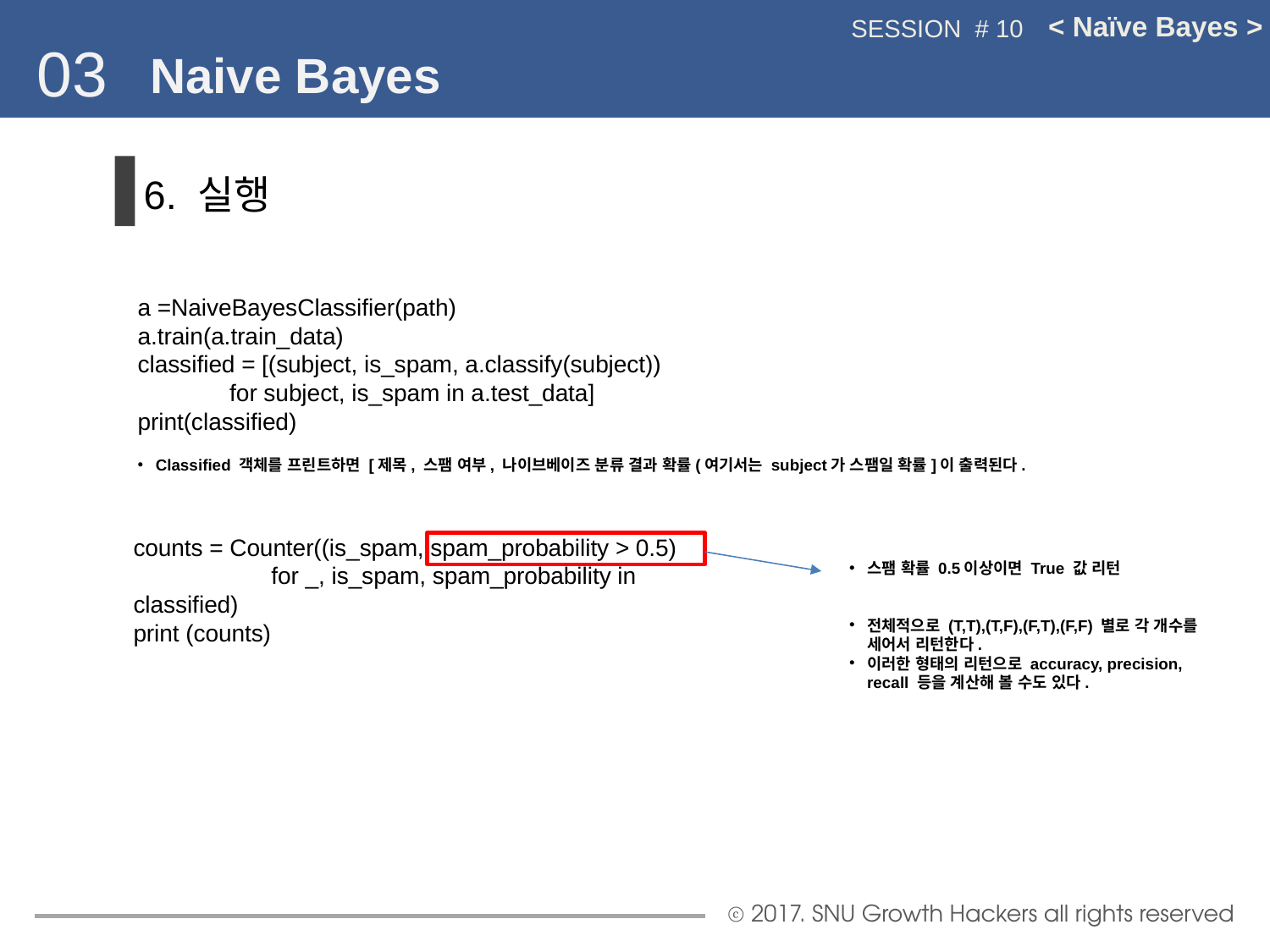

< Naïve Bayes >
SESSION  # 10
03
Naive Bayes

6. 실행
a =NaiveBayesClassifier(path)
a.train(a.train_data)
classified = [(subject, is_spam, a.classify(subject))
              for subject, is_spam in a.test_data]
print(classified)
Classified 객체를 프린트하면 [제목, 스팸 여부, 나이브베이즈 분류 결과 확률(여기서는 subject가 스팸일 확률]이 출력된다.
counts = Counter((is_spam, spam_probability > 0.5)
                     for _, is_spam, spam_probability in classified)
print (counts)

스팸 확률 0.5이상이면 True 값 리턴

전체적으로 (T,T),(T,F),(F,T),(F,F) 별로 각 개수를 세어서 리턴한다.
이러한 형태의 리턴으로 accuracy, precision, recall 등을 계산해 볼 수도 있다.
ⓒ 2017. SNU Growth Hackers all rights reserved